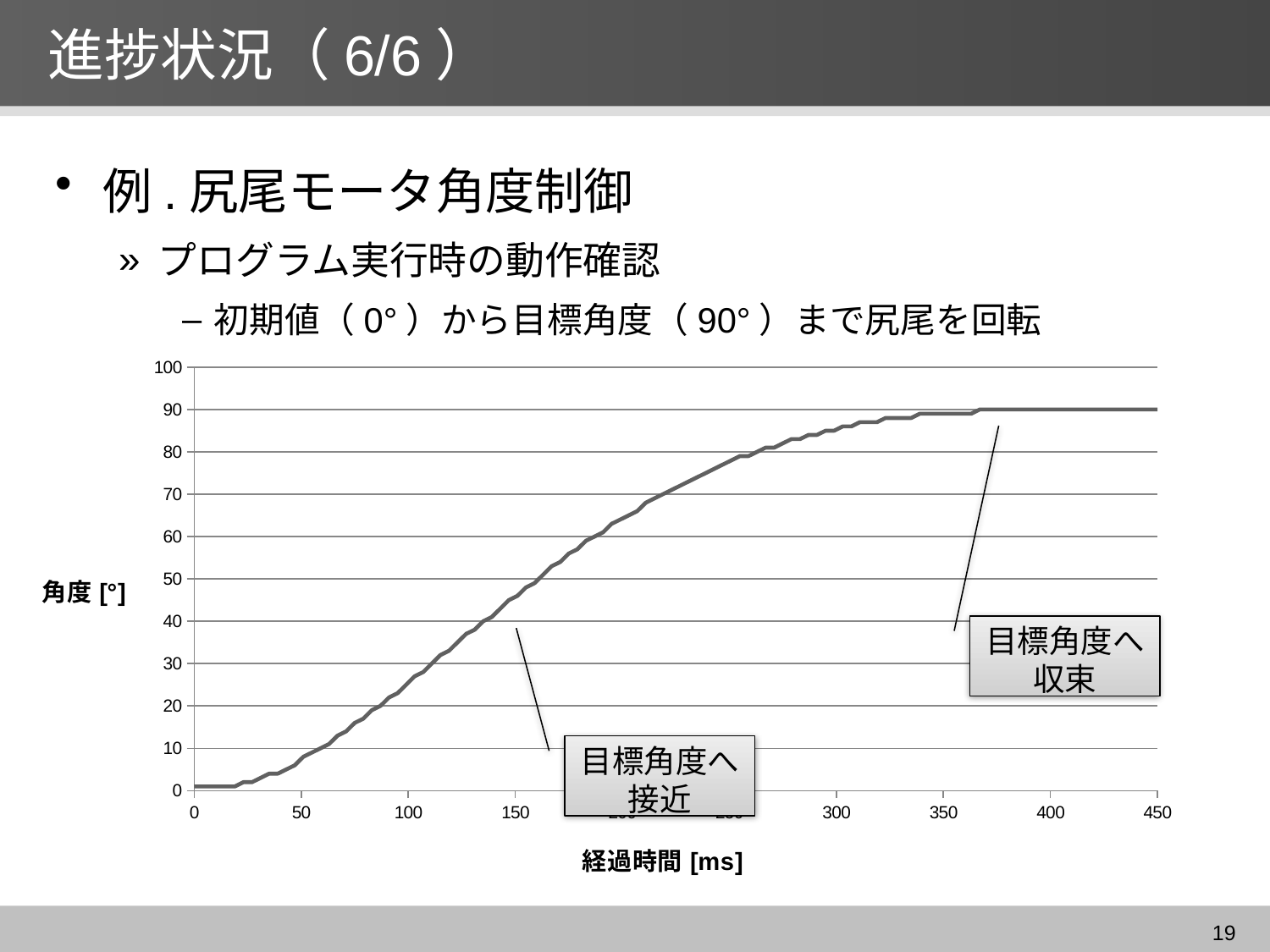

# 進捗状況（6/6）
例.尻尾モータ角度制御
プログラム実行時の動作確認
初期値（0°）から目標角度（90°）まで尻尾を回転

### Chart

| Category |  |
|---|---|
目標角度へ収束
目標角度へ接近
19